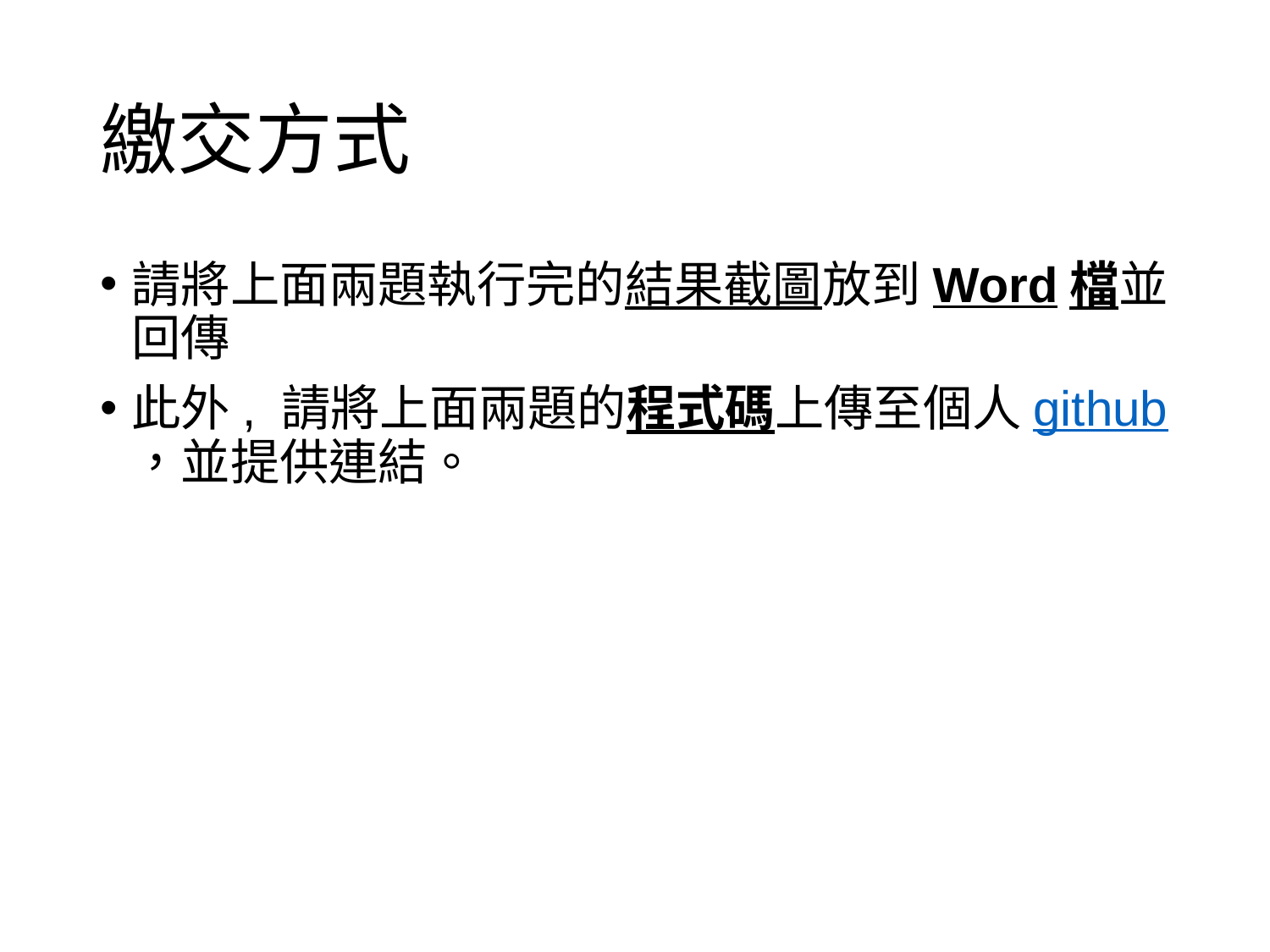

# 繳交方式
請將上面兩題執行完的結果截圖放到Word檔並回傳
此外, 請將上面兩題的程式碼上傳至個人github，並提供連結。